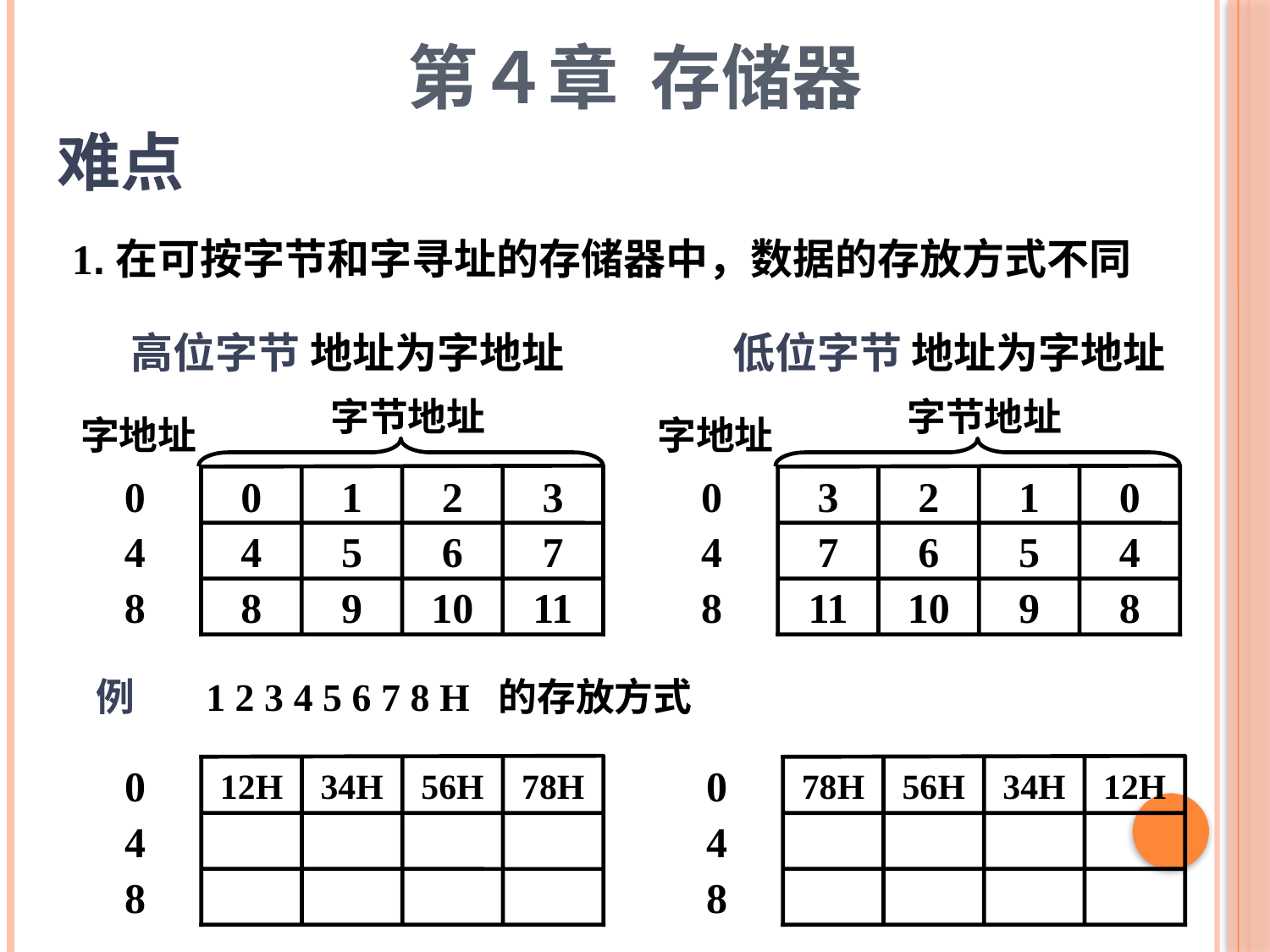

第４章  存储器
难点

1.在可按字节和字寻址的存储器中，数据的存放方式不同

       高位字节 地址为字地址
   低位字节 地址为字地址

字节地址
字地址

0

1

2

3

4

5
6
7
8

9
10
11

0
4
8

字节地址
字地址

3

2

1

0

7

6
5
4
11

10
9
8

0
4
8
 例       1 2 3 4 5 6 7 8 H  的存放方式

0
12H

34H

56H

78H

4

8

78H

56H

34H

12H

0
4
8